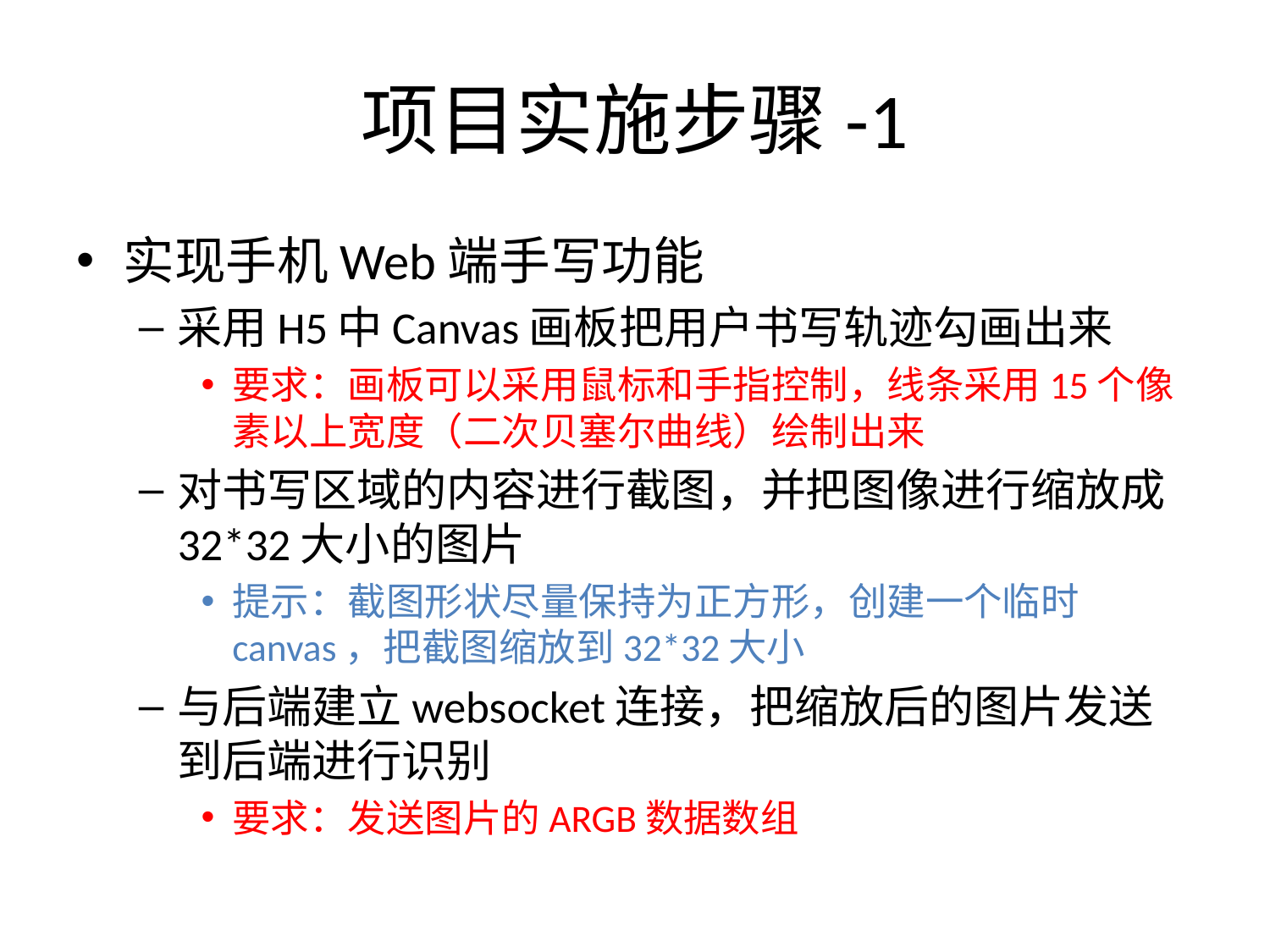

# 项目实施步骤-1
实现手机Web端手写功能
采用H5中Canvas画板把用户书写轨迹勾画出来
要求：画板可以采用鼠标和手指控制，线条采用15个像素以上宽度（二次贝塞尔曲线）绘制出来
对书写区域的内容进行截图，并把图像进行缩放成32*32大小的图片
提示：截图形状尽量保持为正方形，创建一个临时canvas，把截图缩放到32*32大小
与后端建立websocket连接，把缩放后的图片发送到后端进行识别
要求：发送图片的ARGB数据数组